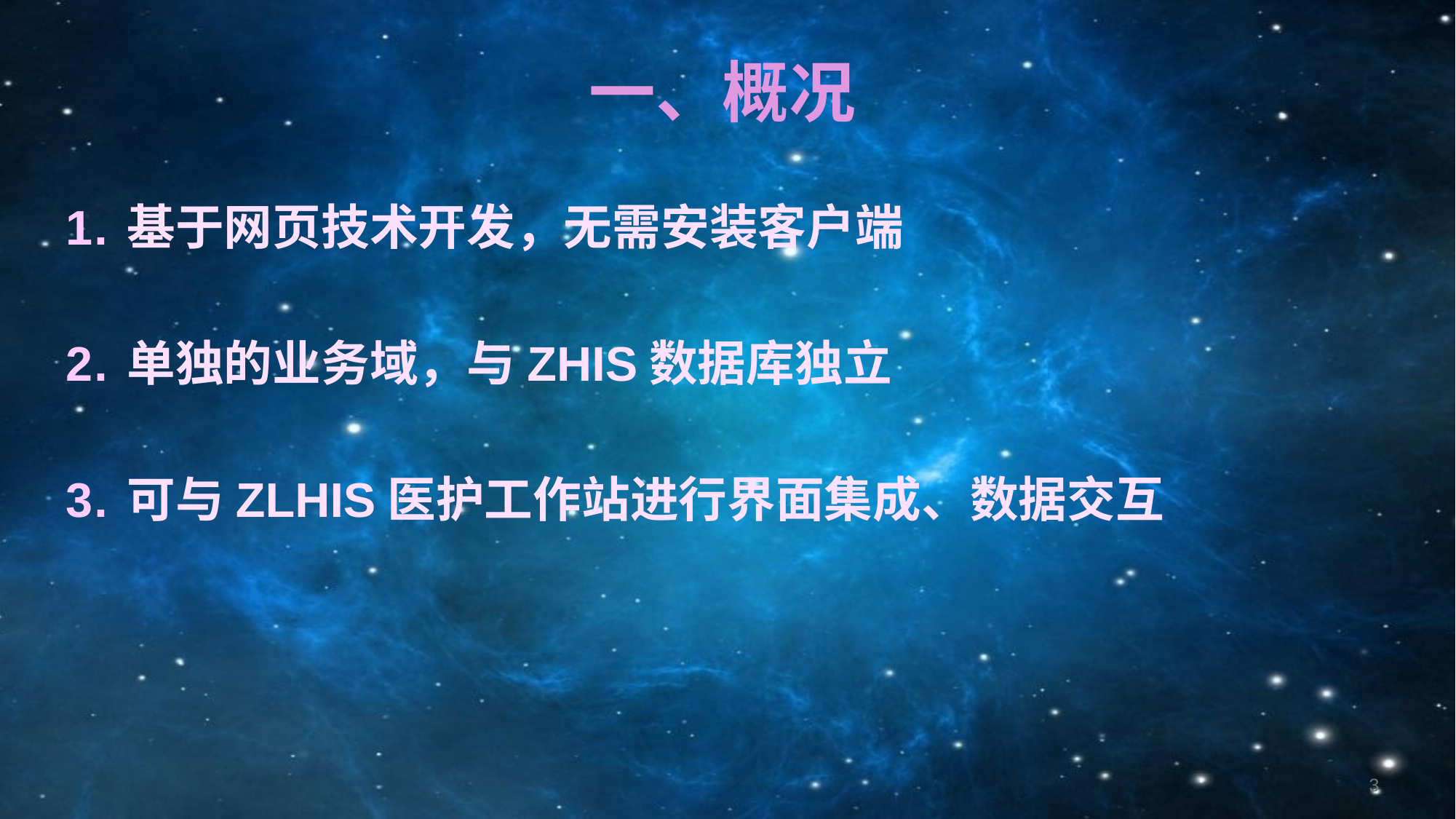

# 一、概况
基于网页技术开发，无需安装客户端

单独的业务域，与ZHIS数据库独立

可与ZLHIS医护工作站进行界面集成、数据交互

3